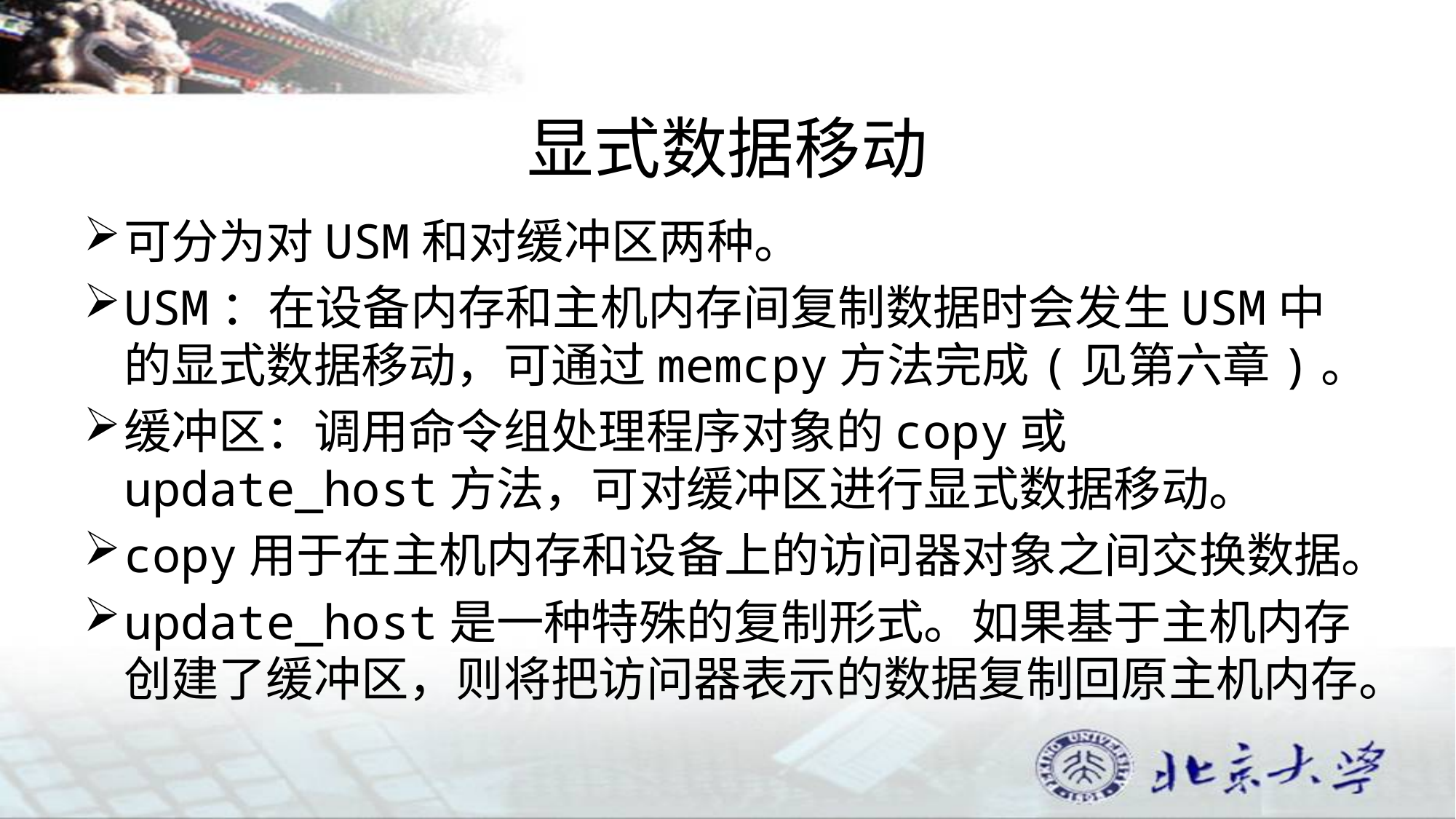

# 显式数据移动
可分为对USM和对缓冲区两种。
USM：在设备内存和主机内存间复制数据时会发生USM中的显式数据移动，可通过memcpy方法完成(见第六章)。
缓冲区：调用命令组处理程序对象的copy或update_host方法，可对缓冲区进行显式数据移动。
copy用于在主机内存和设备上的访问器对象之间交换数据。
update_host是一种特殊的复制形式。如果基于主机内存创建了缓冲区，则将把访问器表示的数据复制回原主机内存。